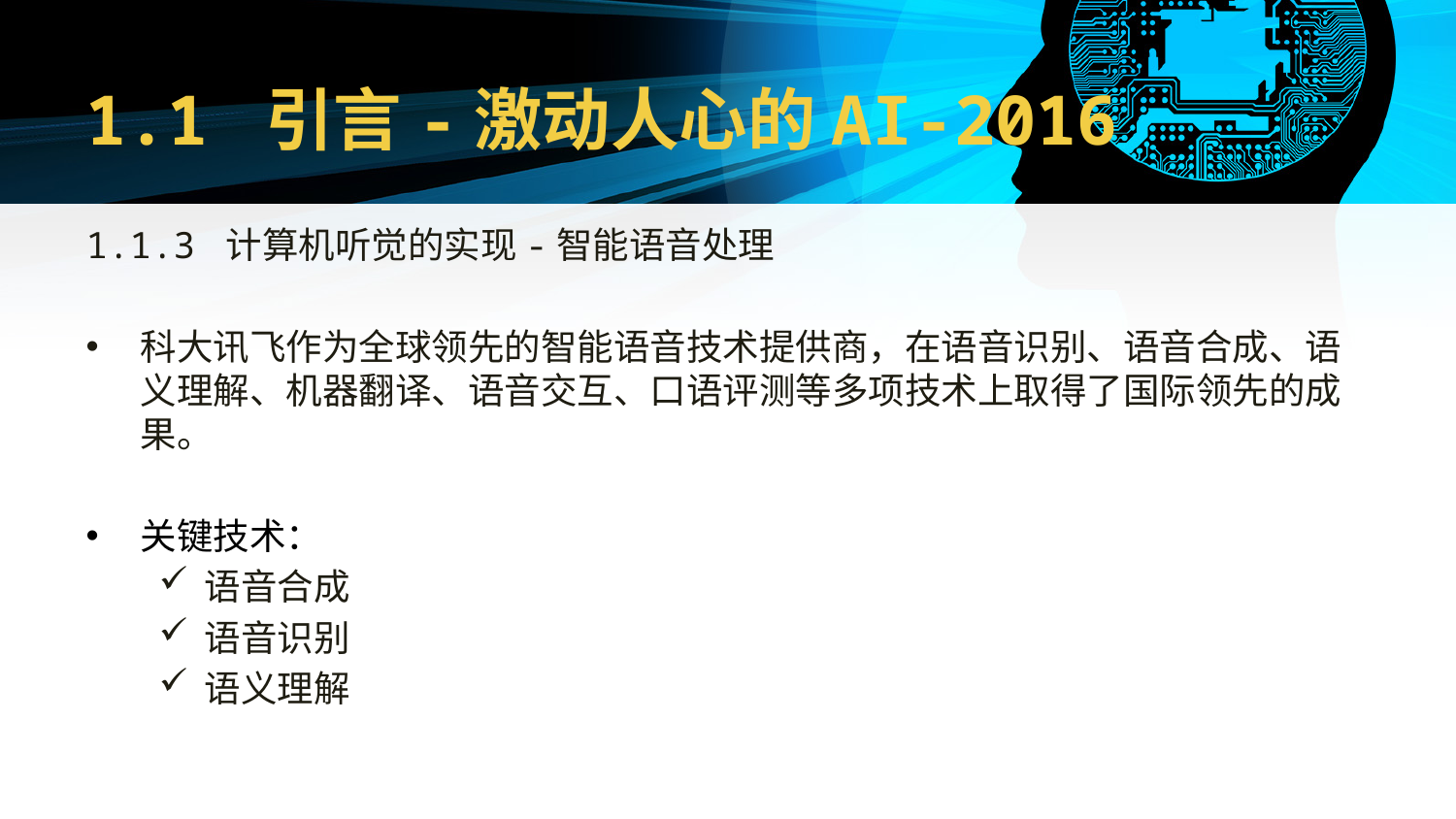

# 1.1 引言-激动人心的AI-2016
1.1.3 计算机听觉的实现-智能语音处理

科大讯飞作为全球领先的智能语音技术提供商，在语音识别、语音合成、语义理解、机器翻译、语音交互、口语评测等多项技术上取得了国际领先的成果。

关键技术：
语音合成
语音识别
语义理解